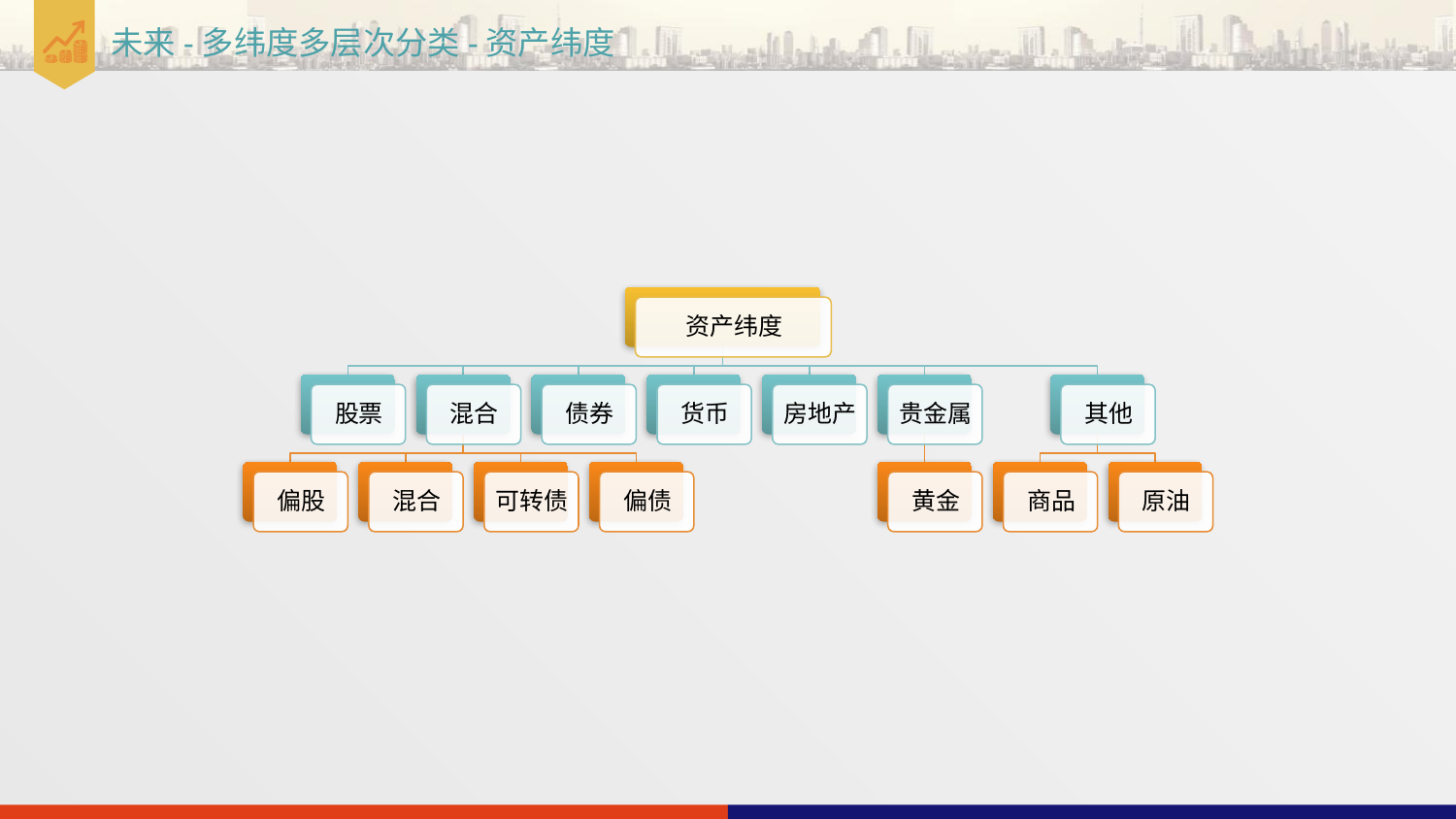

# 未来-多纬度多层次分类-资产纬度

资产纬度
股票
混合
偏股
混合
可转债
偏债
债券
货币
房地产
贵金属
黄金
其他
商品
原油